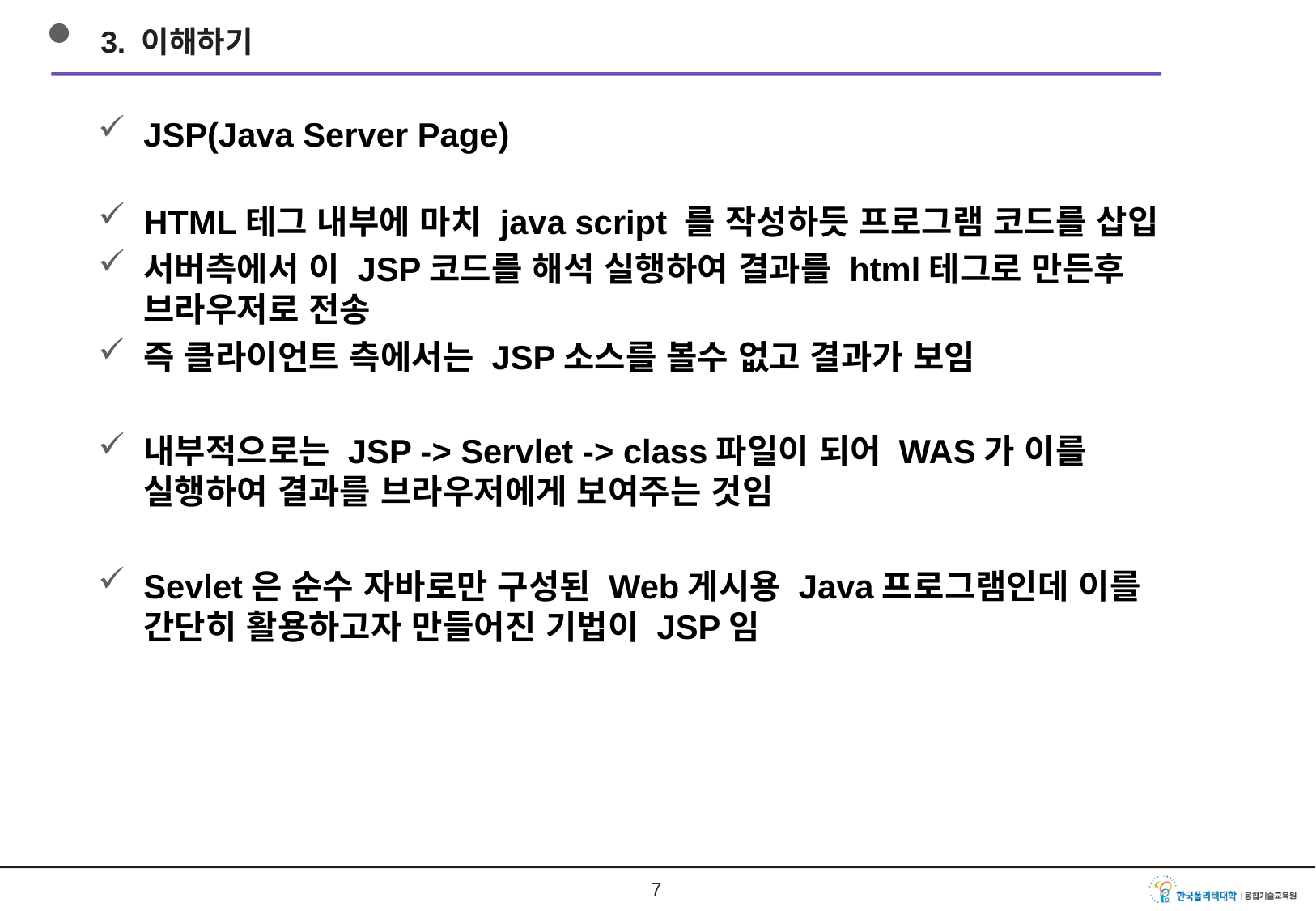

3. 이해하기
JSP(Java Server Page)
HTML테그 내부에 마치 java script 를 작성하듯 프로그램 코드를 삽입
서버측에서 이 JSP코드를 해석 실행하여 결과를 html테그로 만든후 브라우저로 전송
즉 클라이언트 측에서는 JSP소스를 볼수 없고 결과가 보임

내부적으로는 JSP -> Servlet -> class파일이 되어 WAS가 이를 실행하여 결과를 브라우저에게 보여주는 것임

Sevlet은 순수 자바로만 구성된 Web게시용 Java프로그램인데 이를 간단히 활용하고자 만들어진 기법이 JSP임

7